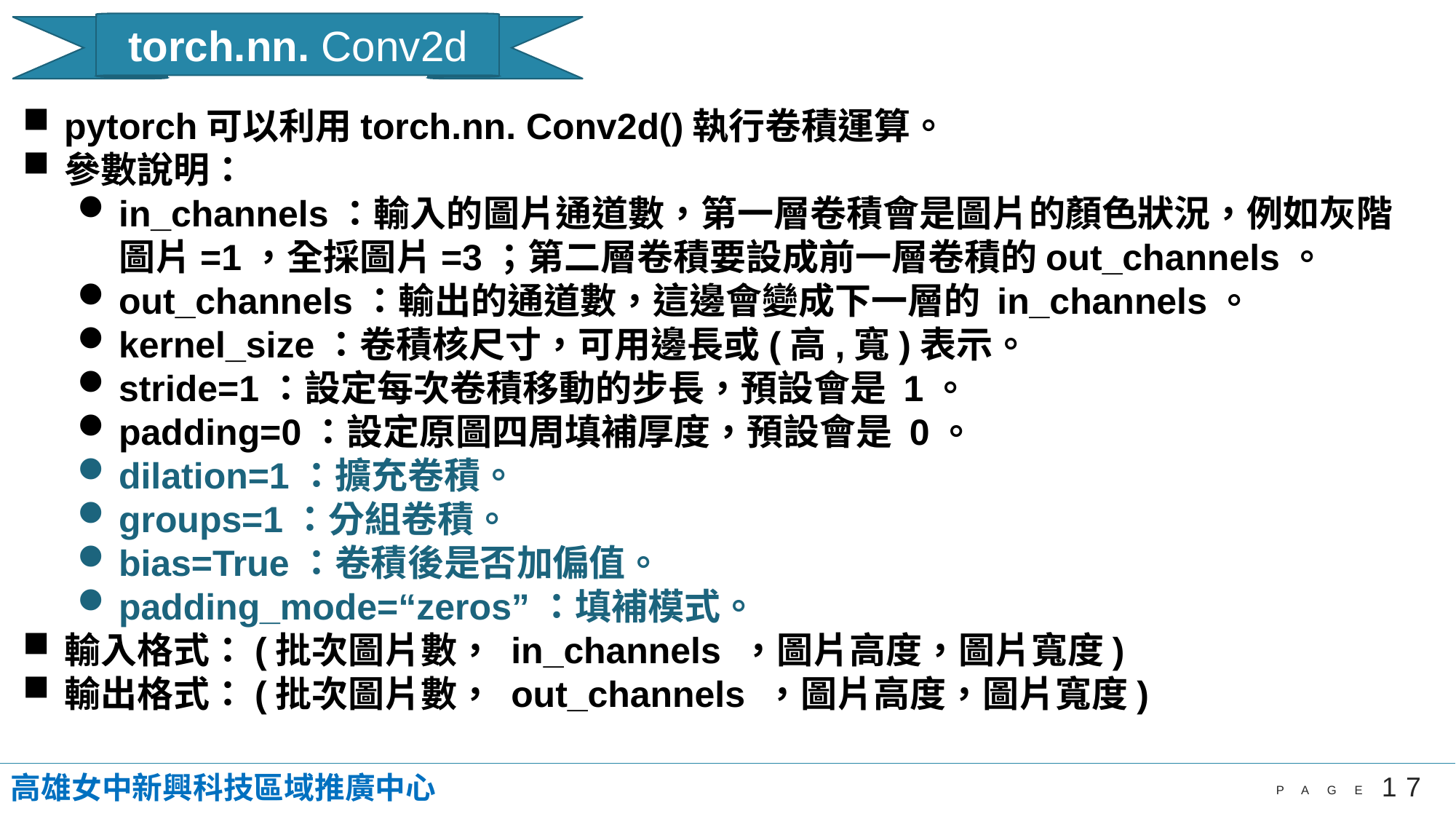

torch.nn. Conv2d
pytorch可以利用torch.nn. Conv2d()執行卷積運算。
參數說明：
in_channels：輸入的圖片通道數，第一層卷積會是圖片的顏色狀況，例如灰階圖片=1，全採圖片=3；第二層卷積要設成前一層卷積的out_channels。
out_channels：輸出的通道數，這邊會變成下一層的 in_channels。
kernel_size：卷積核尺寸，可用邊長或(高,寬)表示。
stride=1：設定每次卷積移動的步長，預設會是 1。
padding=0：設定原圖四周填補厚度，預設會是 0。
dilation=1：擴充卷積。
groups=1：分組卷積。
bias=True：卷積後是否加偏值。
padding_mode=“zeros”：填補模式。
輸入格式：(批次圖片數， in_channels ，圖片高度，圖片寬度)
輸出格式：(批次圖片數， out_channels ，圖片高度，圖片寬度)

高雄女中新興科技區域推廣中心